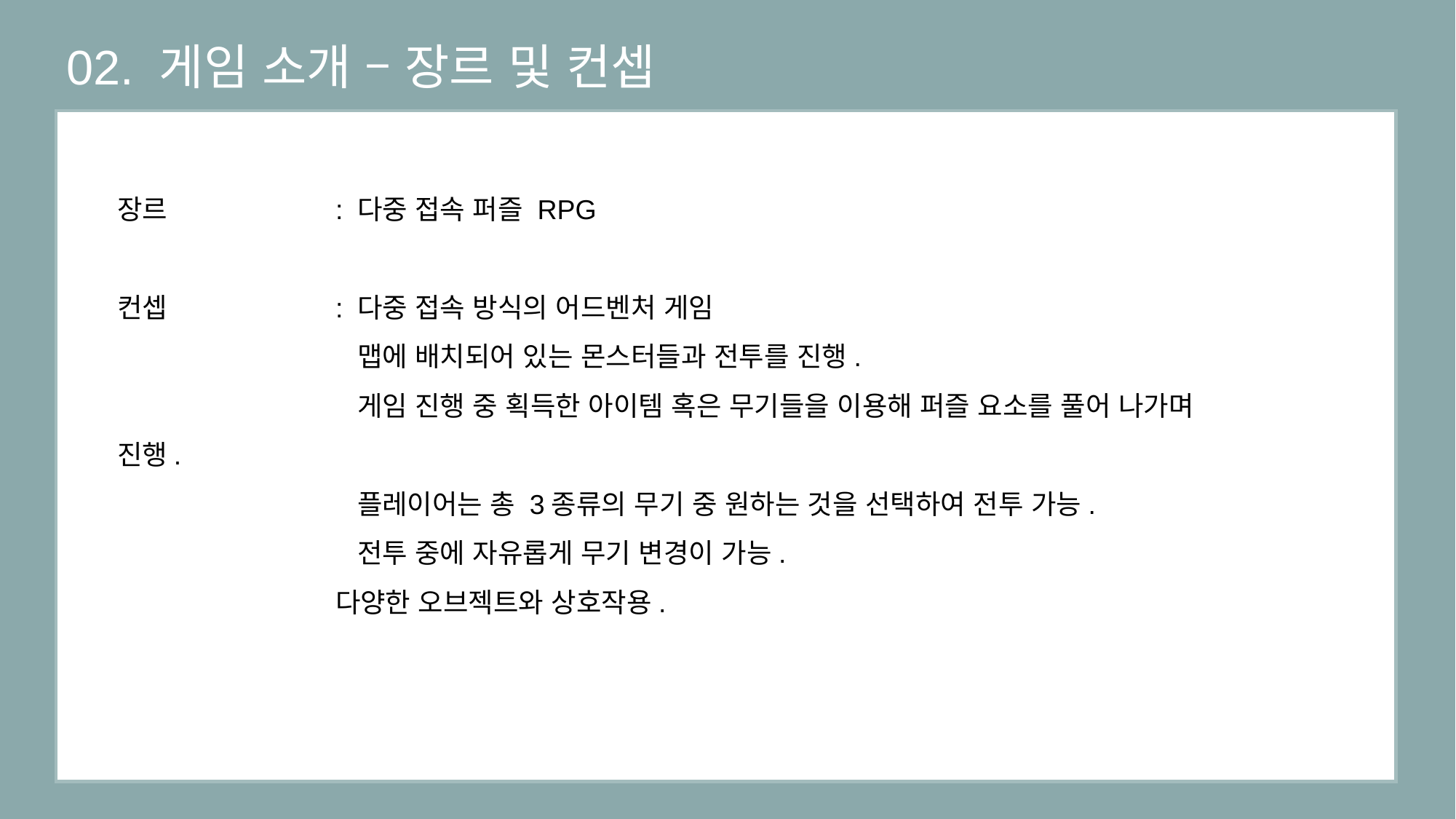

02. 게임 소개 – 장르 및 컨셉

장르		: 다중 접속 퍼즐 RPG

컨셉		: 다중 접속 방식의 어드벤처 게임
		  맵에 배치되어 있는 몬스터들과 전투를 진행.
		  게임 진행 중 획득한 아이템 혹은 무기들을 이용해 퍼즐 요소를 풀어 나가며 진행.
		  플레이어는 총 3종류의 무기 중 원하는 것을 선택하여 전투 가능.
		  전투 중에 자유롭게 무기 변경이 가능.
		다양한 오브젝트와 상호작용.